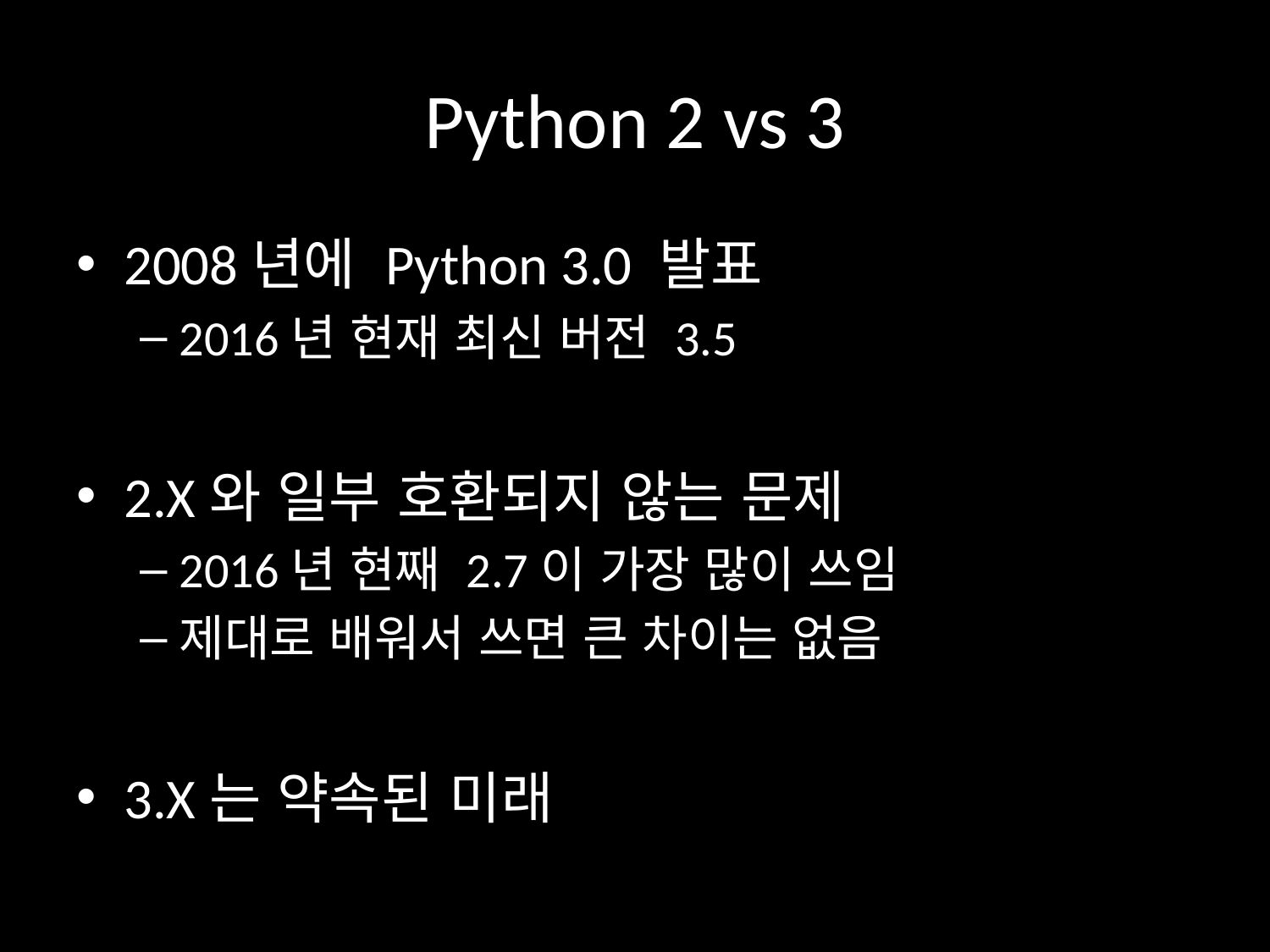

# Python 2 vs 3
2008년에 Python 3.0 발표
2016년 현재 최신 버전 3.5

2.X와 일부 호환되지 않는 문제
2016년 현째 2.7이 가장 많이 쓰임
제대로 배워서 쓰면 큰 차이는 없음

3.X는 약속된 미래